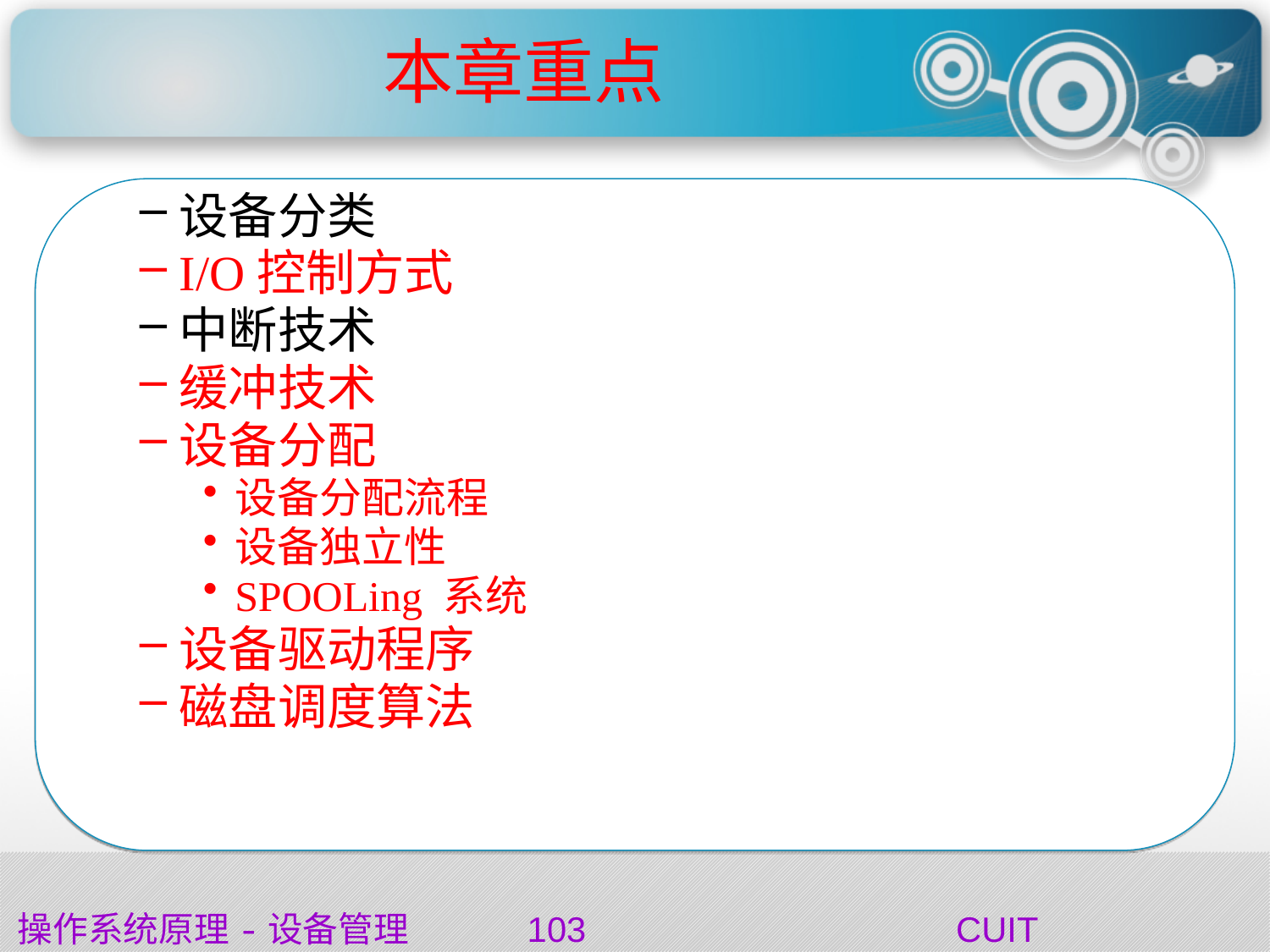

# 本章重点
设备分类
I/O控制方式
中断技术
缓冲技术
设备分配
设备分配流程
设备独立性
SPOOLing 系统
设备驱动程序
磁盘调度算法